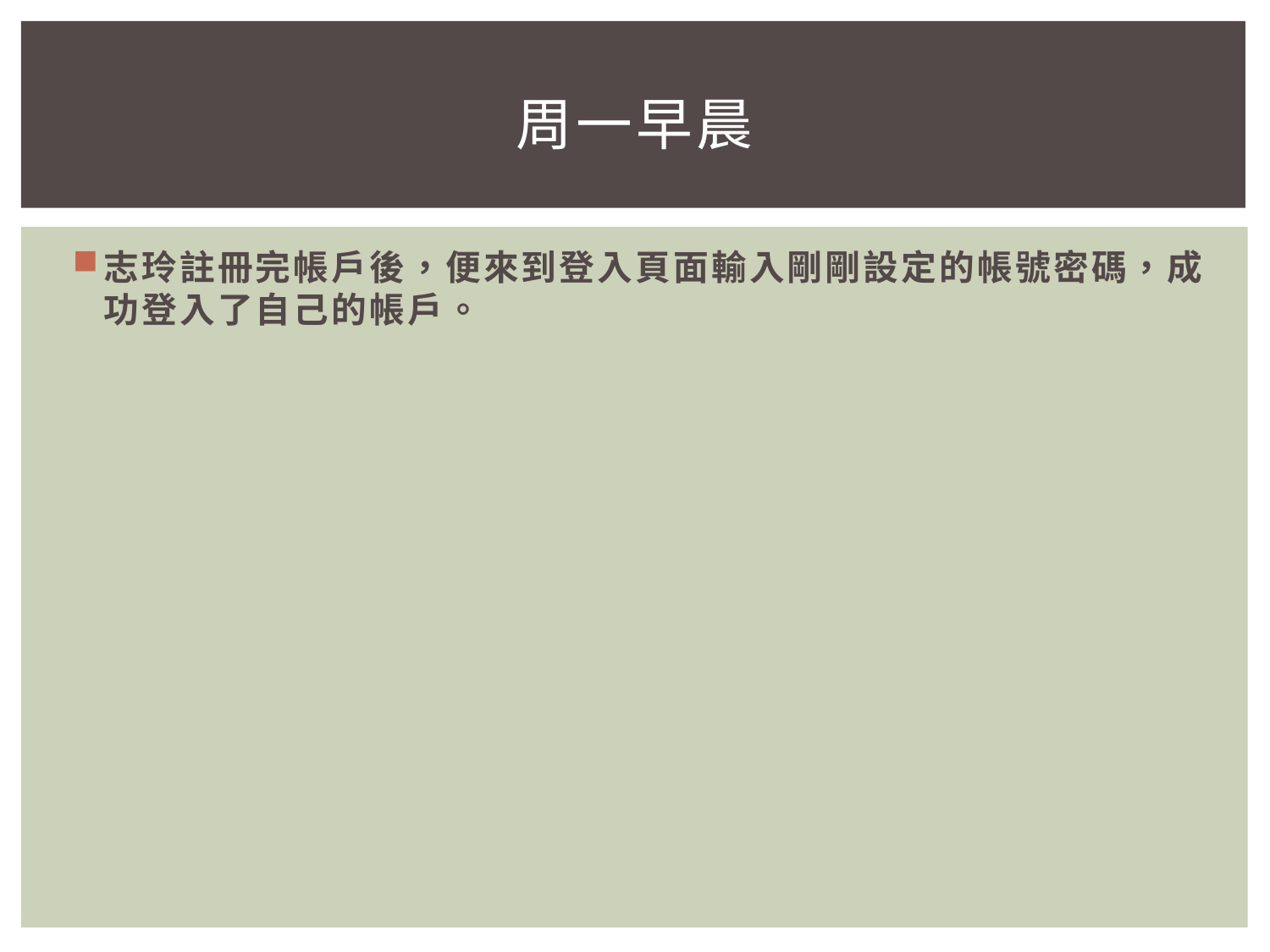

# 周一早晨
志玲註冊完帳戶後，便來到登入頁面輸入剛剛設定的帳號密碼，成功登入了自己的帳戶。